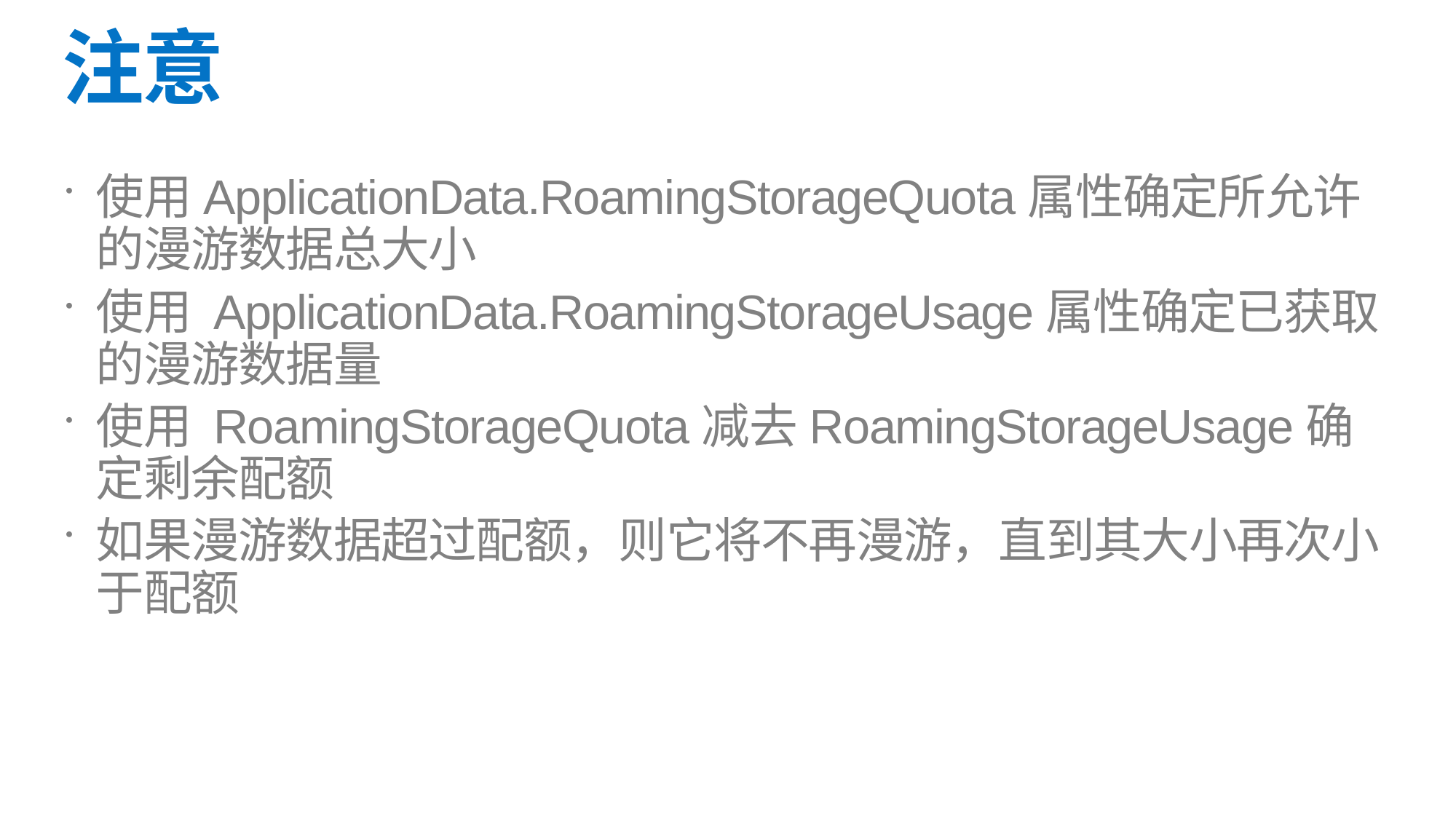

# 注意
使用ApplicationData.RoamingStorageQuota属性确定所允许的漫游数据总大小
使用 ApplicationData.RoamingStorageUsage属性确定已获取的漫游数据量
使用 RoamingStorageQuota减去RoamingStorageUsage确定剩余配额
如果漫游数据超过配额，则它将不再漫游，直到其大小再次小于配额